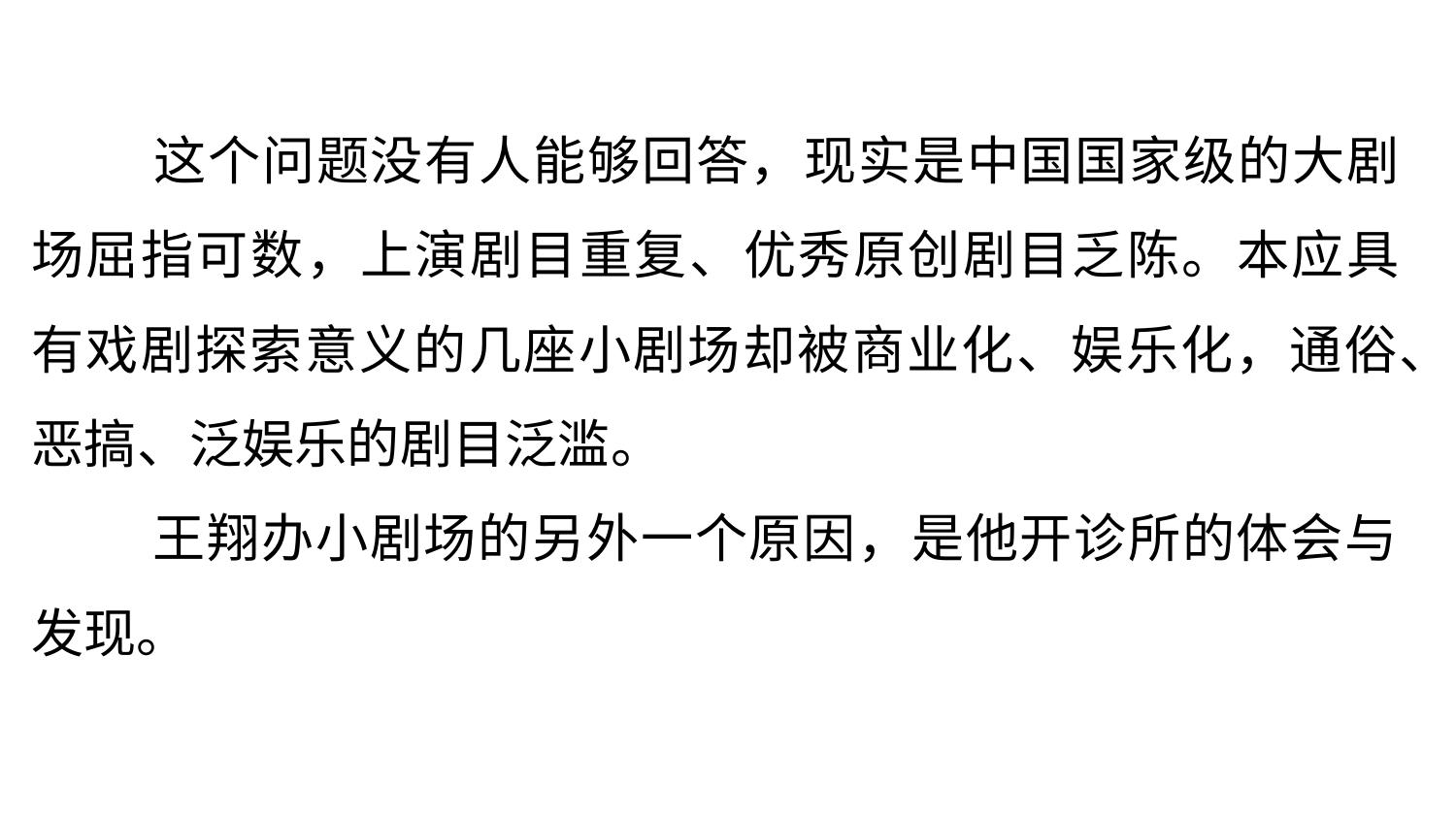

这个问题没有人能够回答，现实是中国国家级的大剧场屈指可数，上演剧目重复、优秀原创剧目乏陈。本应具有戏剧探索意义的几座小剧场却被商业化、娱乐化，通俗、恶搞、泛娱乐的剧目泛滥。
        王翔办小剧场的另外一个原因，是他开诊所的体会与
发现。